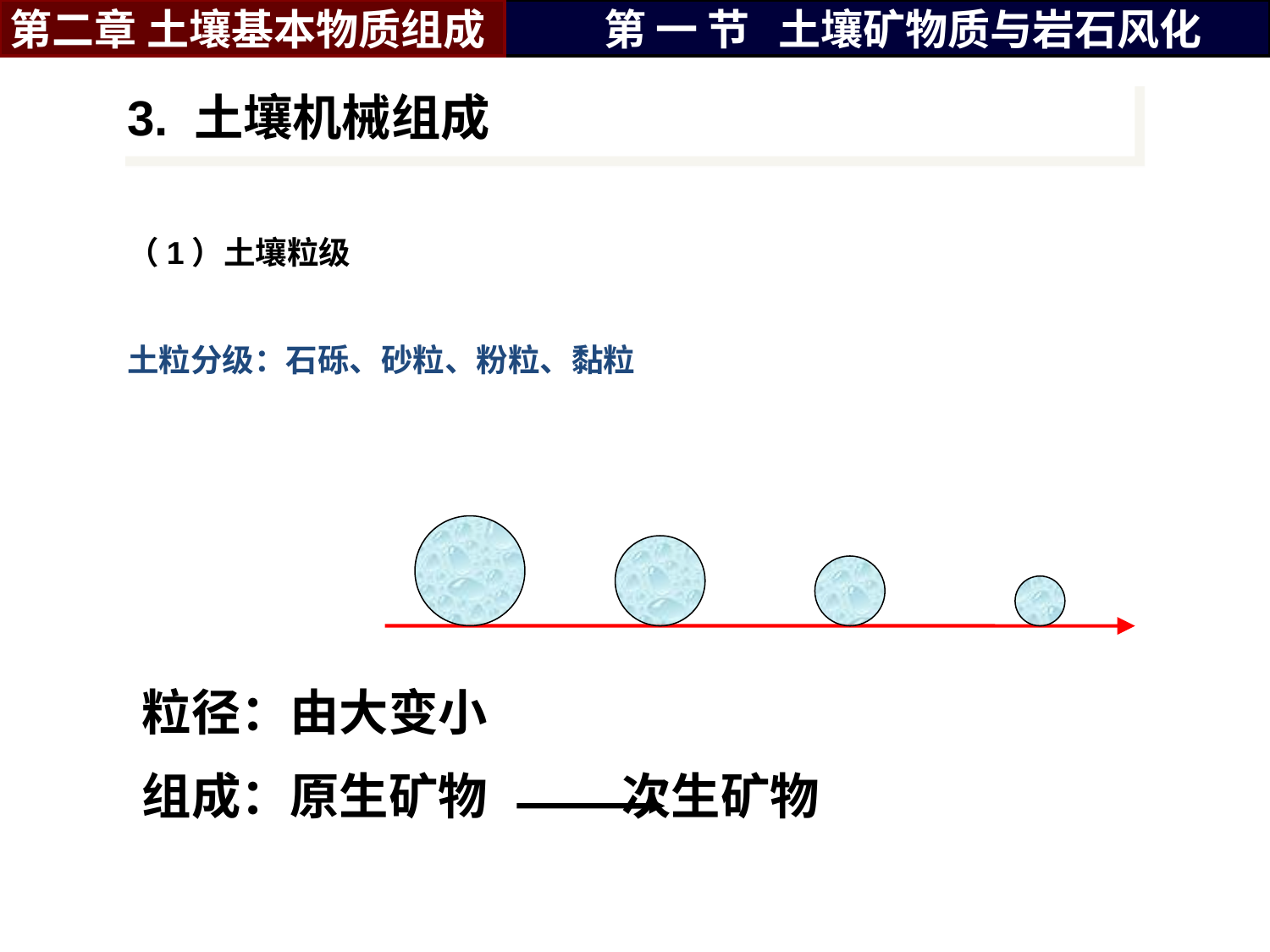

第二章 土壤基本物质组成
        第 一 节   土壤矿物质与岩石风化
3. 土壤机械组成
（1）土壤粒级

土粒分级：石砾、砂粒、粉粒、黏粒

粒径：由大变小
组成：原生矿物            次生矿物